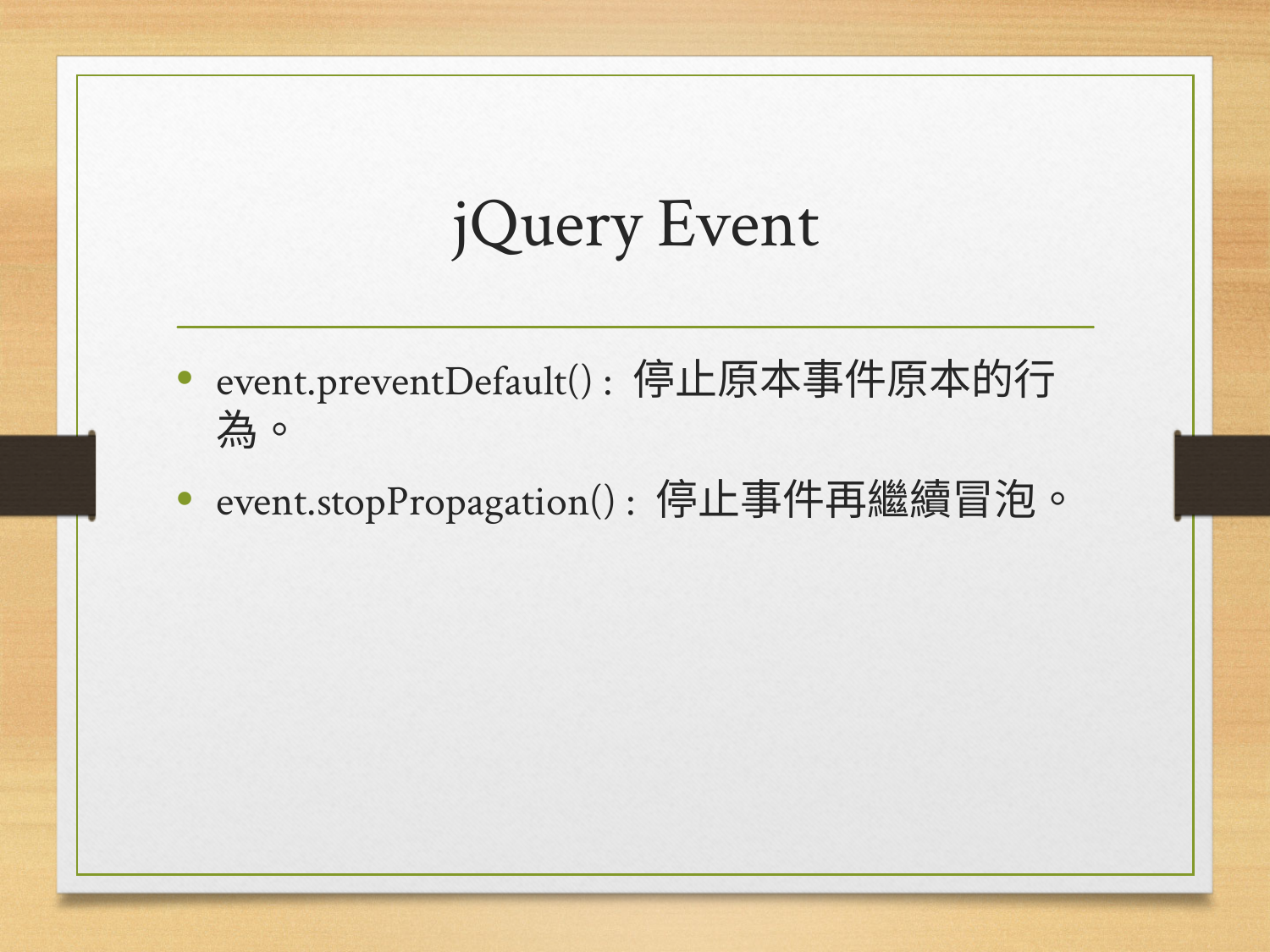

# jQuery Event
event.preventDefault() : 停止原本事件原本的行為。
event.stopPropagation() : 停止事件再繼續冒泡。